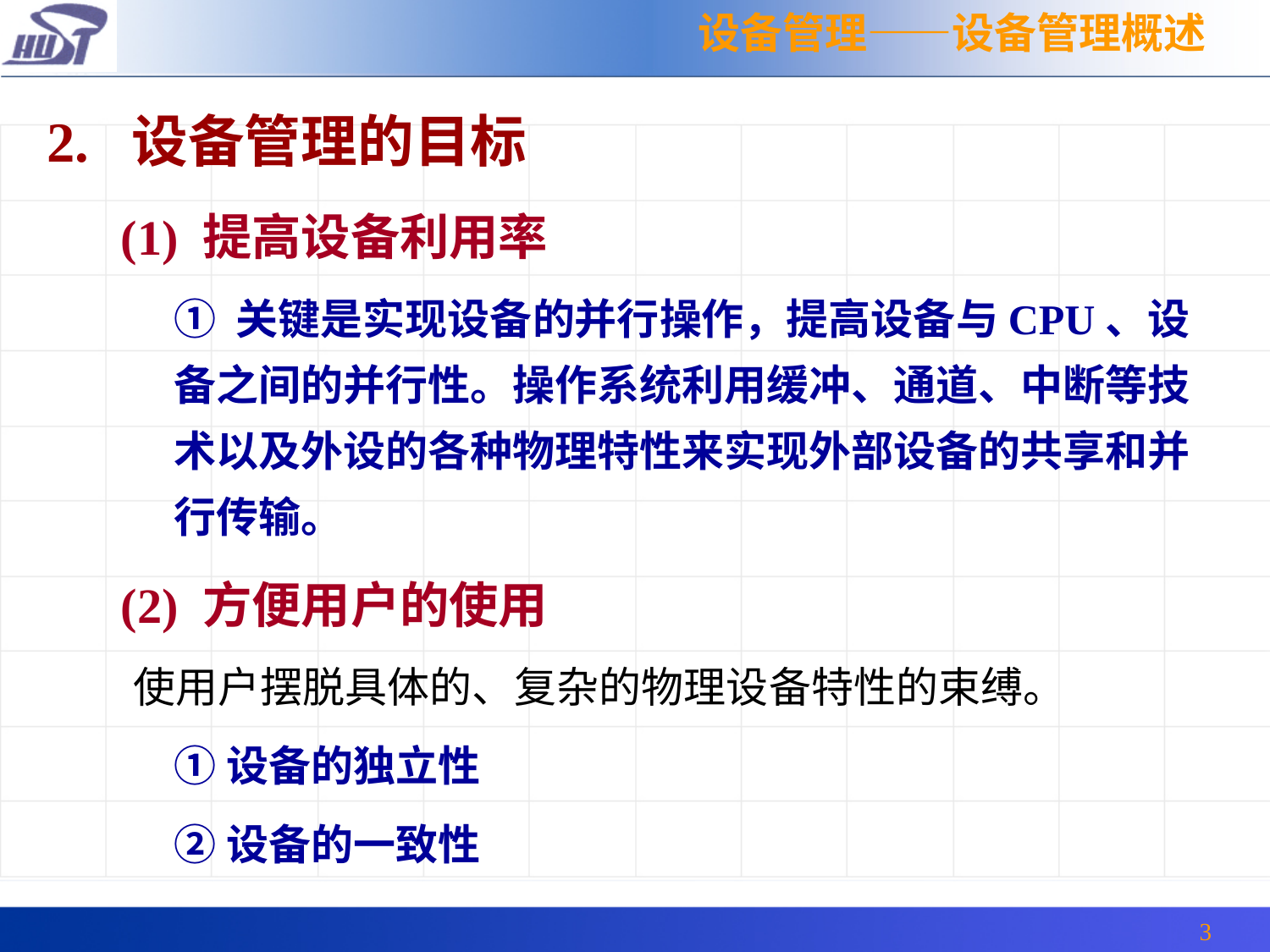

设备管理——设备管理概述
2.  设备管理的目标
      (1) 提高设备利用率
	① 关键是实现设备的并行操作，提高设备与CPU、设备之间的并行性。操作系统利用缓冲、通道、中断等技术以及外设的各种物理特性来实现外部设备的共享和并行传输。
      (2) 方便用户的使用
        使用户摆脱具体的、复杂的物理设备特性的束缚。
	①设备的独立性
	②设备的一致性
3